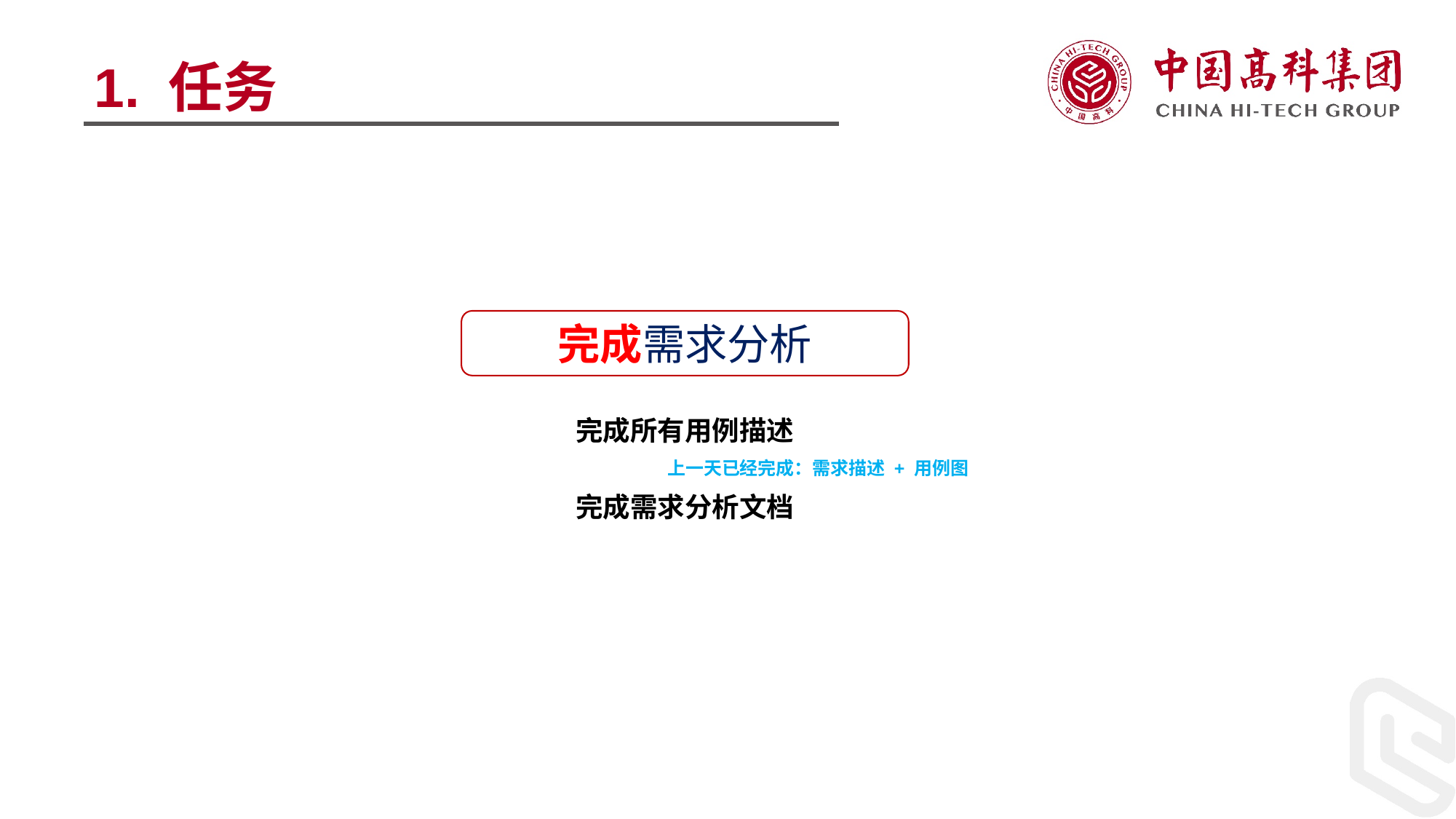

1. 任务
完成需求分析
完成所有用例描述
上一天已经完成：需求描述 + 用例图
完成需求分析文档